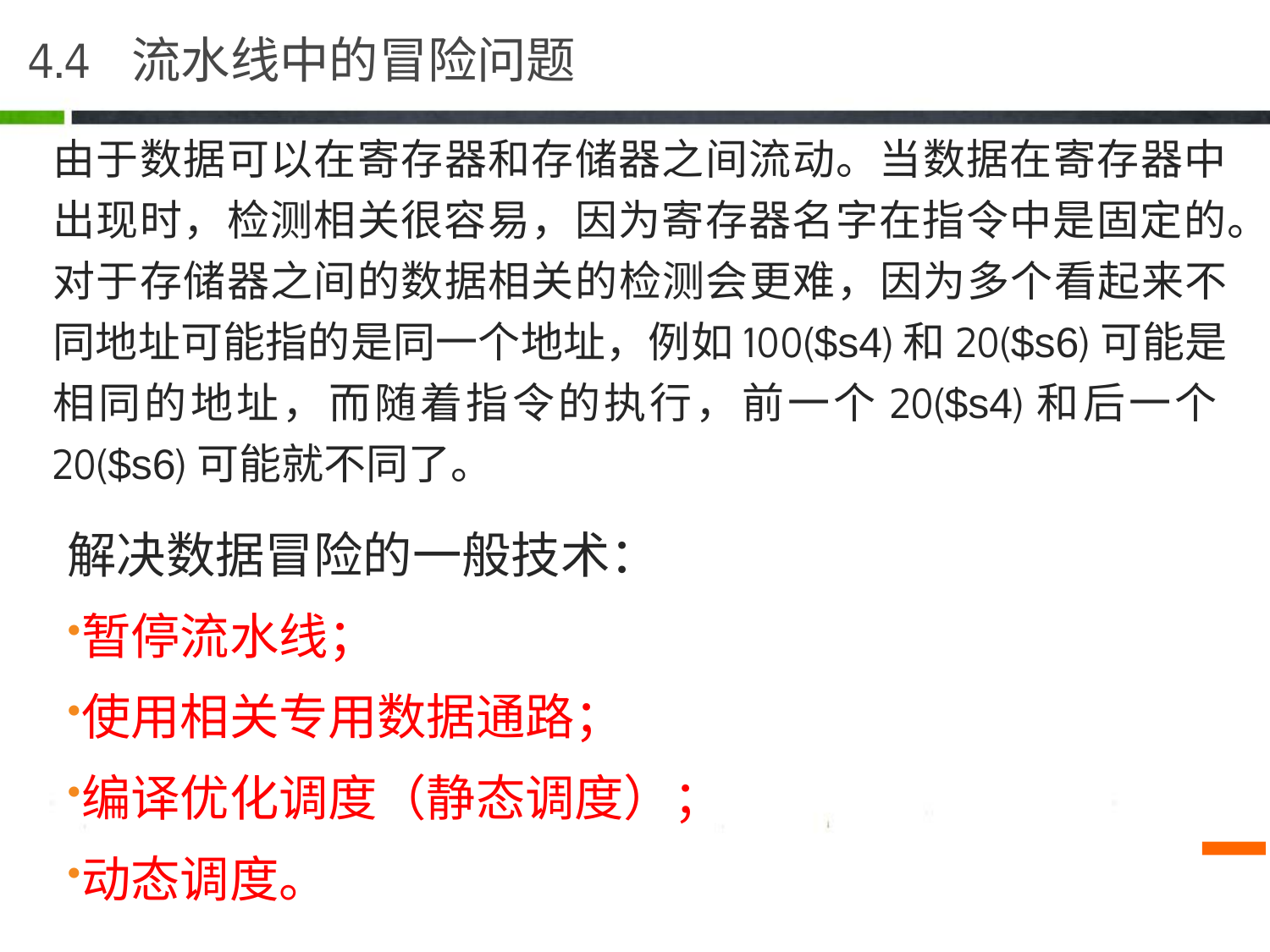

4.4  流水线中的冒险问题
由于数据可以在寄存器和存储器之间流动。当数据在寄存器中出现时，检测相关很容易，因为寄存器名字在指令中是固定的。对于存储器之间的数据相关的检测会更难，因为多个看起来不同地址可能指的是同一个地址，例如100($s4)和20($s6)可能是相同的地址，而随着指令的执行，前一个20($s4)和后一个20($s6)可能就不同了。
解决数据冒险的一般技术：
暂停流水线；
使用相关专用数据通路；
编译优化调度（静态调度）；
动态调度。
74